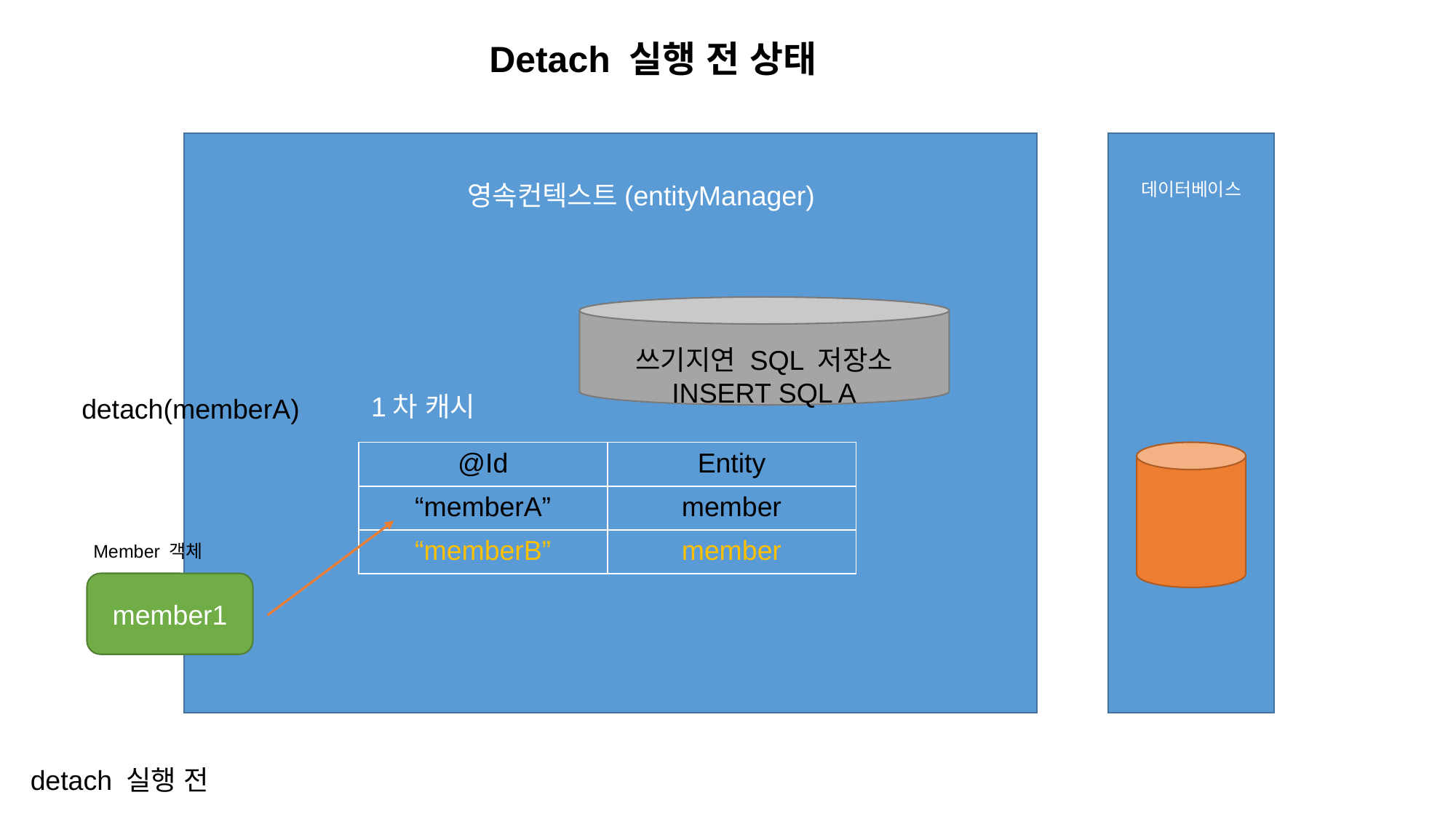

Detach 실행 전 상태

영속컨텍스트(entityManager)
데이터베이스

쓰기지연 SQL 저장소
INSERT SQL A
1차 캐시
detach(memberA)
| @Id | Entity |
| --- | --- |
| “memberA” | member |
| “memberB” | member |

Member 객체
member1
detach 실행 전